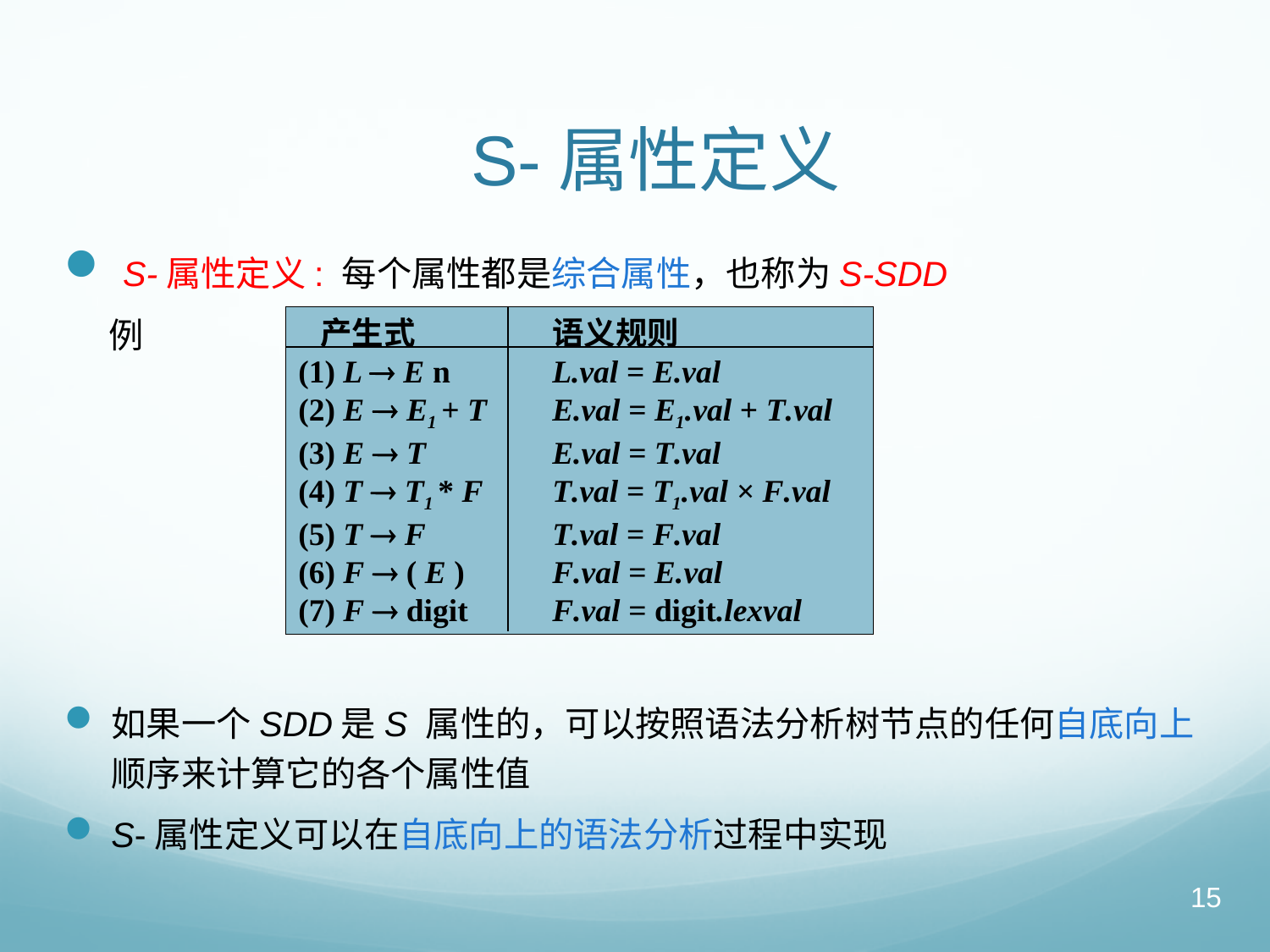

# S-属性定义
 S-属性定义: 每个属性都是综合属性，也称为S-SDD
例

如果一个SDD是S 属性的，可以按照语法分析树节点的任何自底向上顺序来计算它的各个属性值
S-属性定义可以在自底向上的语法分析过程中实现
  产生式	  	语义规则
(1) L → E n 	L.val = E.val
(2) E → E1 + T	E.val = E1.val + T.val
(3) E → T              	E.val = T.val
(4) T → T1 * F      	T.val = T1.val × F.val
(5) T → F             	T.val = F.val
(6) F → ( E )	F.val = E.val
(7) F → digit        	F.val = digit.lexval
15